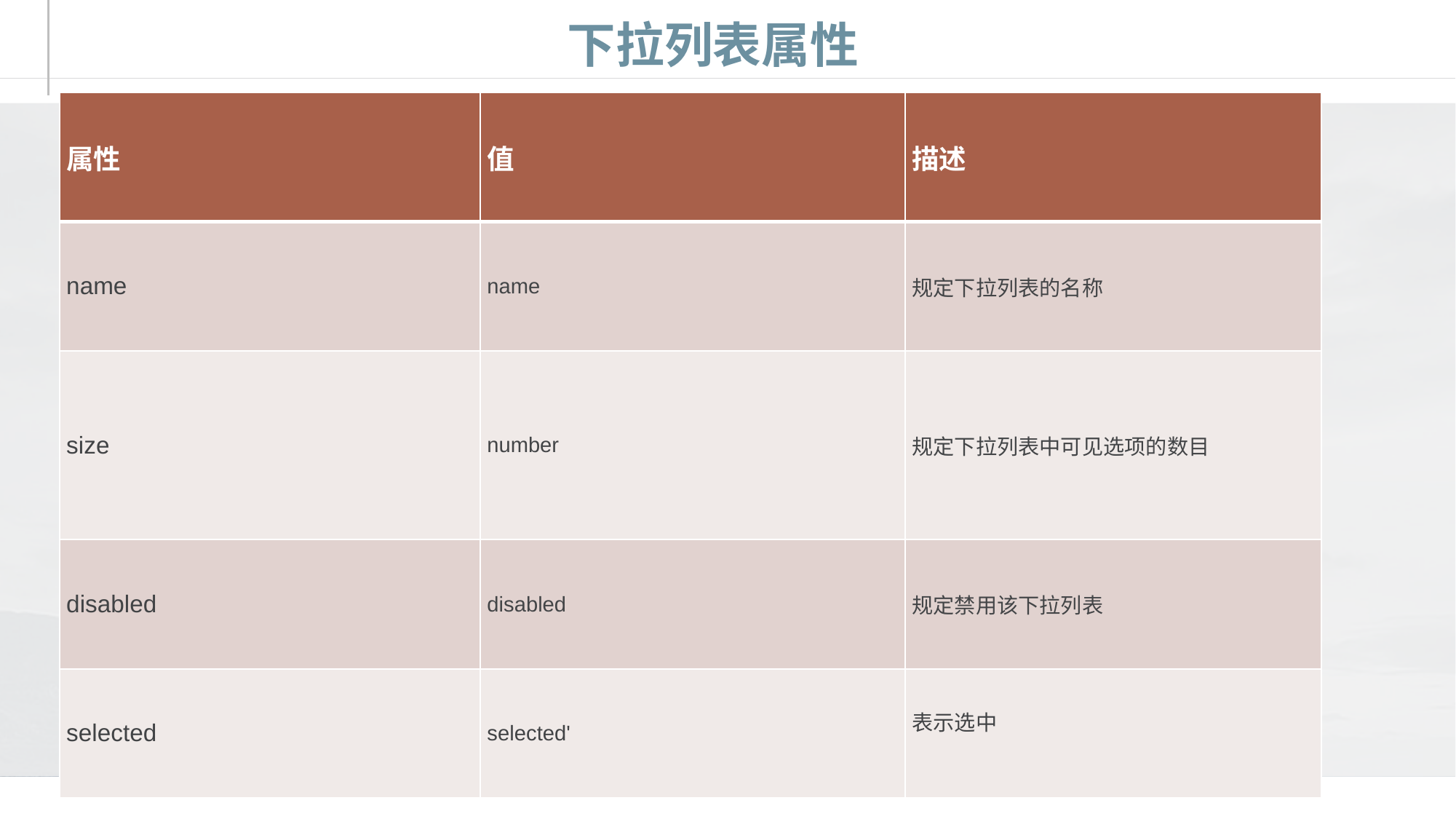

# 下拉列表属性
| 属性 | 值 | 描述 |
| --- | --- | --- |
| name | name | 规定下拉列表的名称 |
| size | number | 规定下拉列表中可见选项的数目 |
| disabled | disabled | 规定禁用该下拉列表 |
| selected | selected' | 表示选中 |